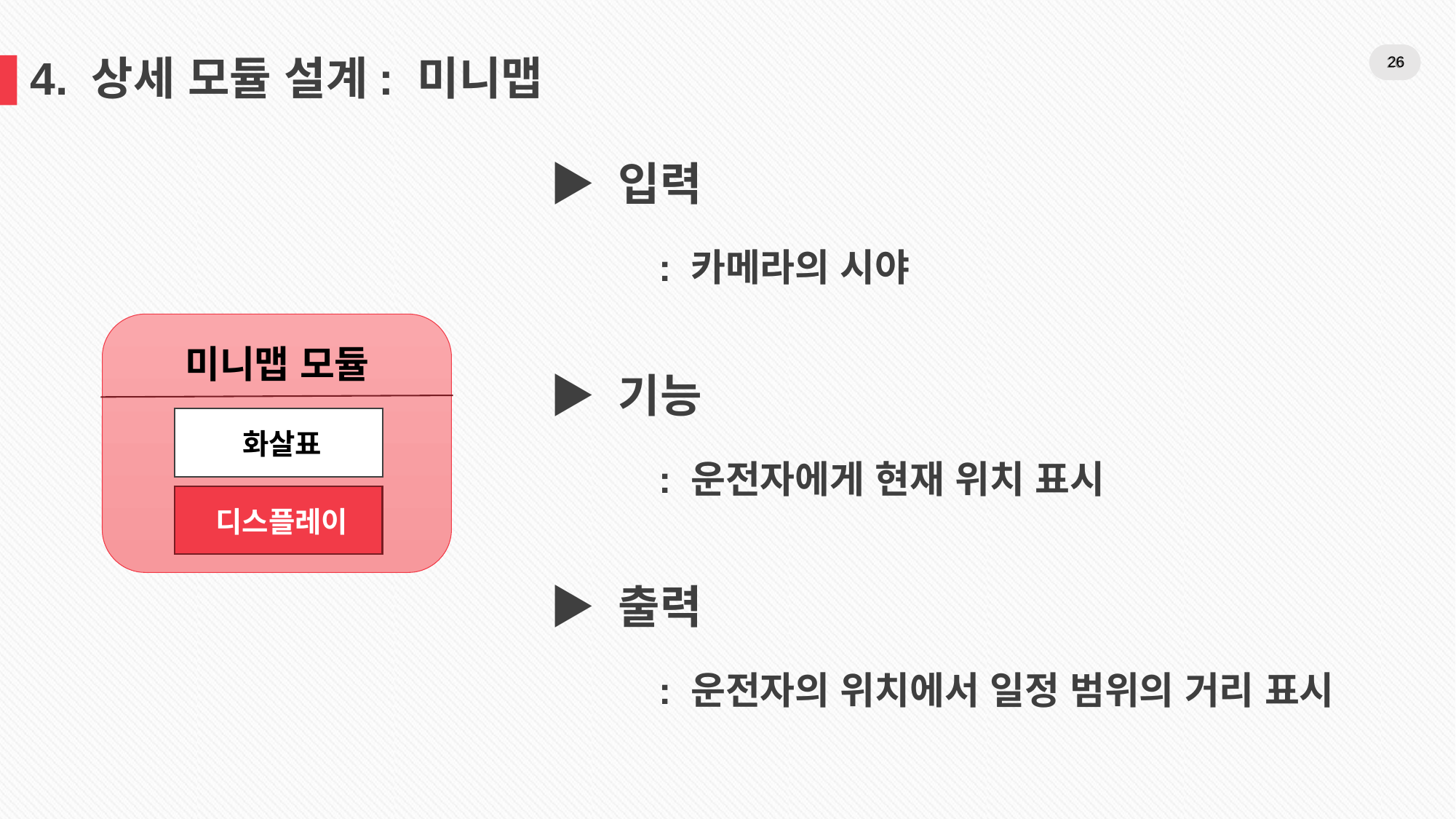

26
26
4. 상세 모듈 설계: 미니맵
▶ 입력
	: 카메라의 시야

▶ 기능
	: 운전자에게 현재 위치 표시

▶ 출력
	: 운전자의 위치에서 일정 범위의 거리 표시

미니맵 모듈

화살표

디스플레이